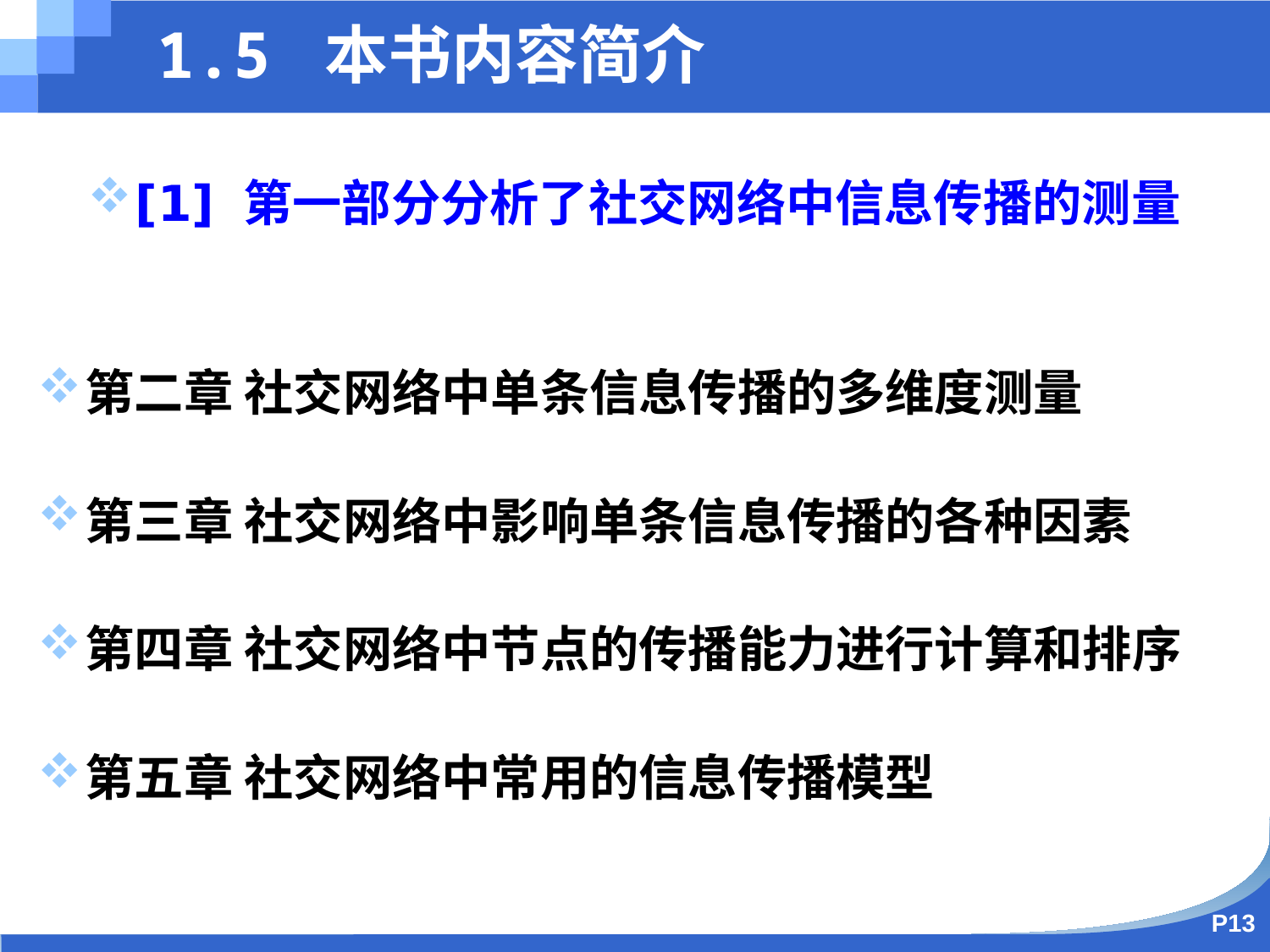

1.5 本书内容简介
[1] 第一部分分析了社交网络中信息传播的测量
第二章 社交网络中单条信息传播的多维度测量
第三章 社交网络中影响单条信息传播的各种因素
第四章 社交网络中节点的传播能力进行计算和排序
第五章 社交网络中常用的信息传播模型
P13